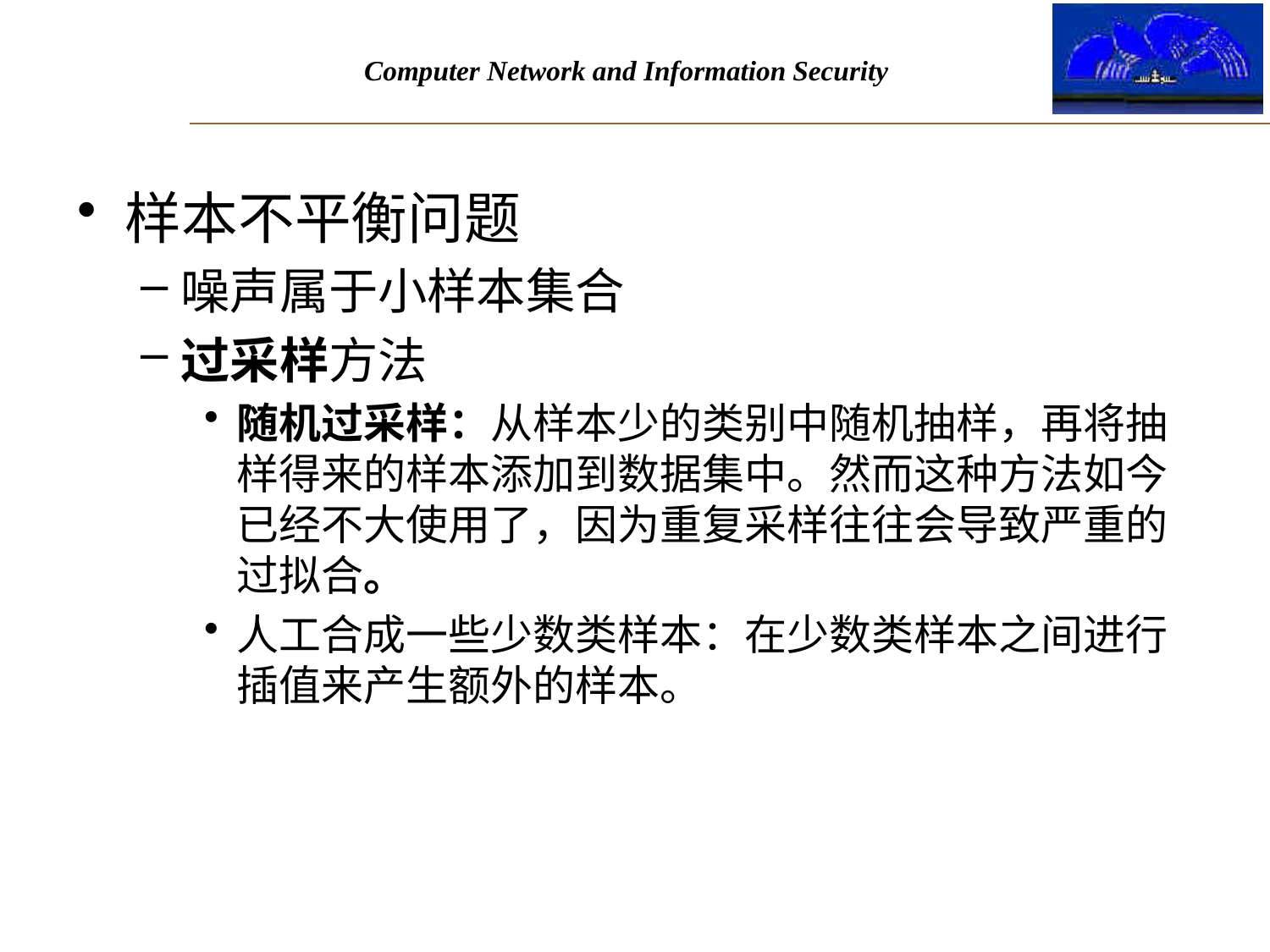

#
样本不平衡问题
噪声属于小样本集合
过采样方法
随机过采样：从样本少的类别中随机抽样，再将抽样得来的样本添加到数据集中。然而这种方法如今已经不大使用了，因为重复采样往往会导致严重的过拟合。
人工合成一些少数类样本：在少数类样本之间进行插值来产生额外的样本。